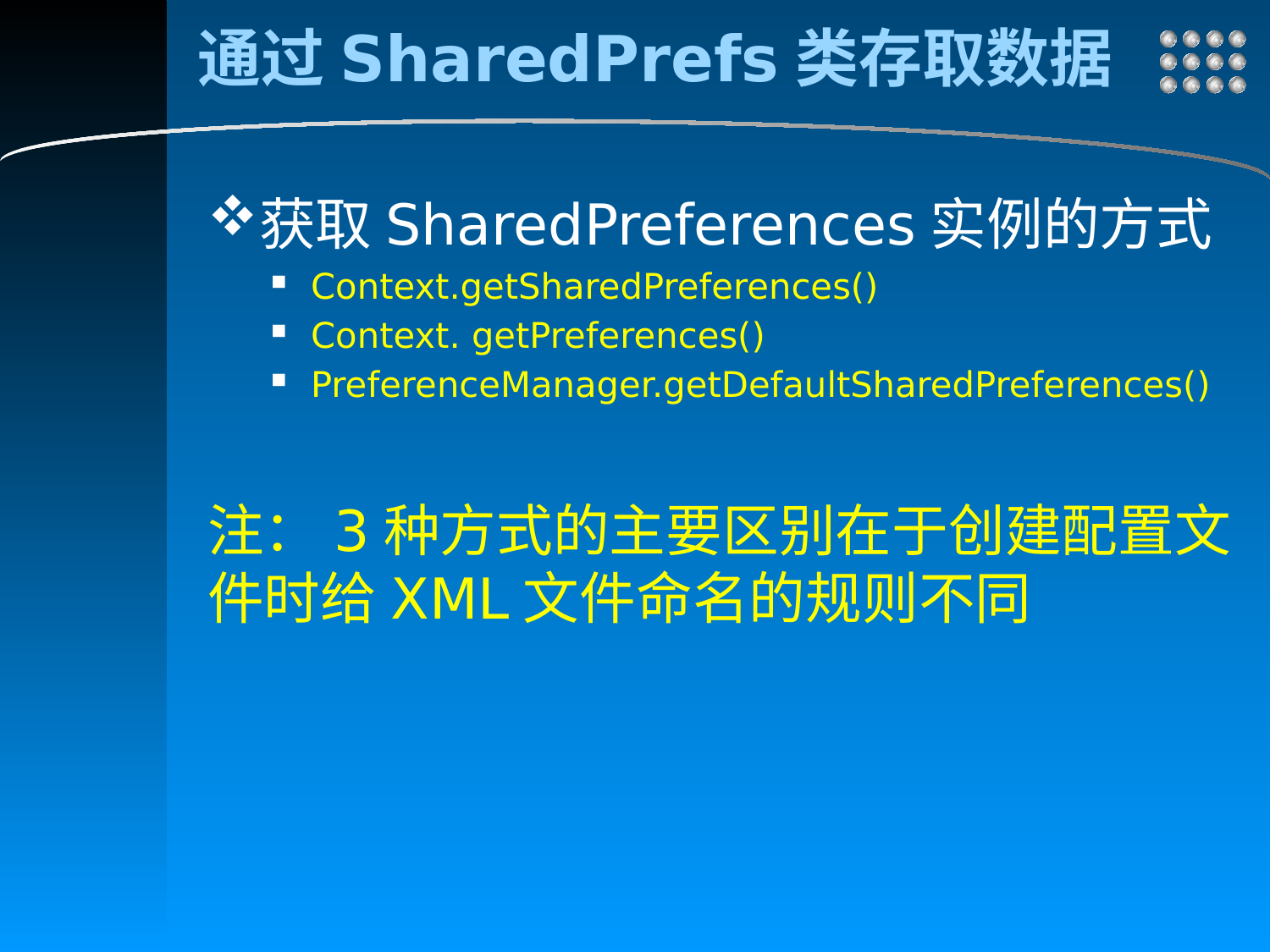

# 通过SharedPrefs类存取数据
获取SharedPreferences实例的方式
Context.getSharedPreferences()
Context. getPreferences()
PreferenceManager.getDefaultSharedPreferences()

注：3种方式的主要区别在于创建配置文件时给XML文件命名的规则不同